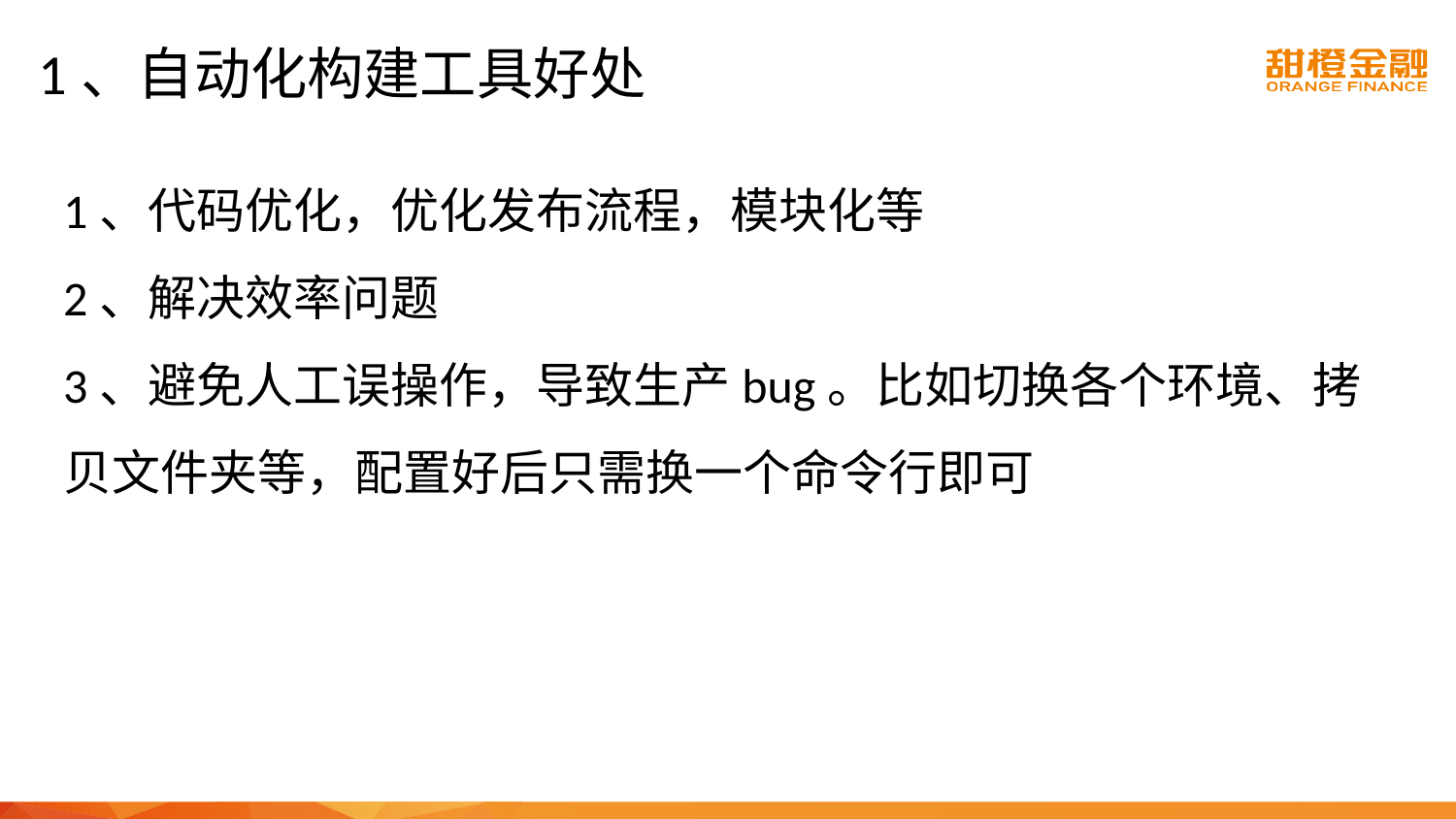

# 1、自动化构建工具好处
1、代码优化，优化发布流程，模块化等
2、解决效率问题
3、避免人工误操作，导致生产bug。比如切换各个环境、拷贝文件夹等，配置好后只需换一个命令行即可